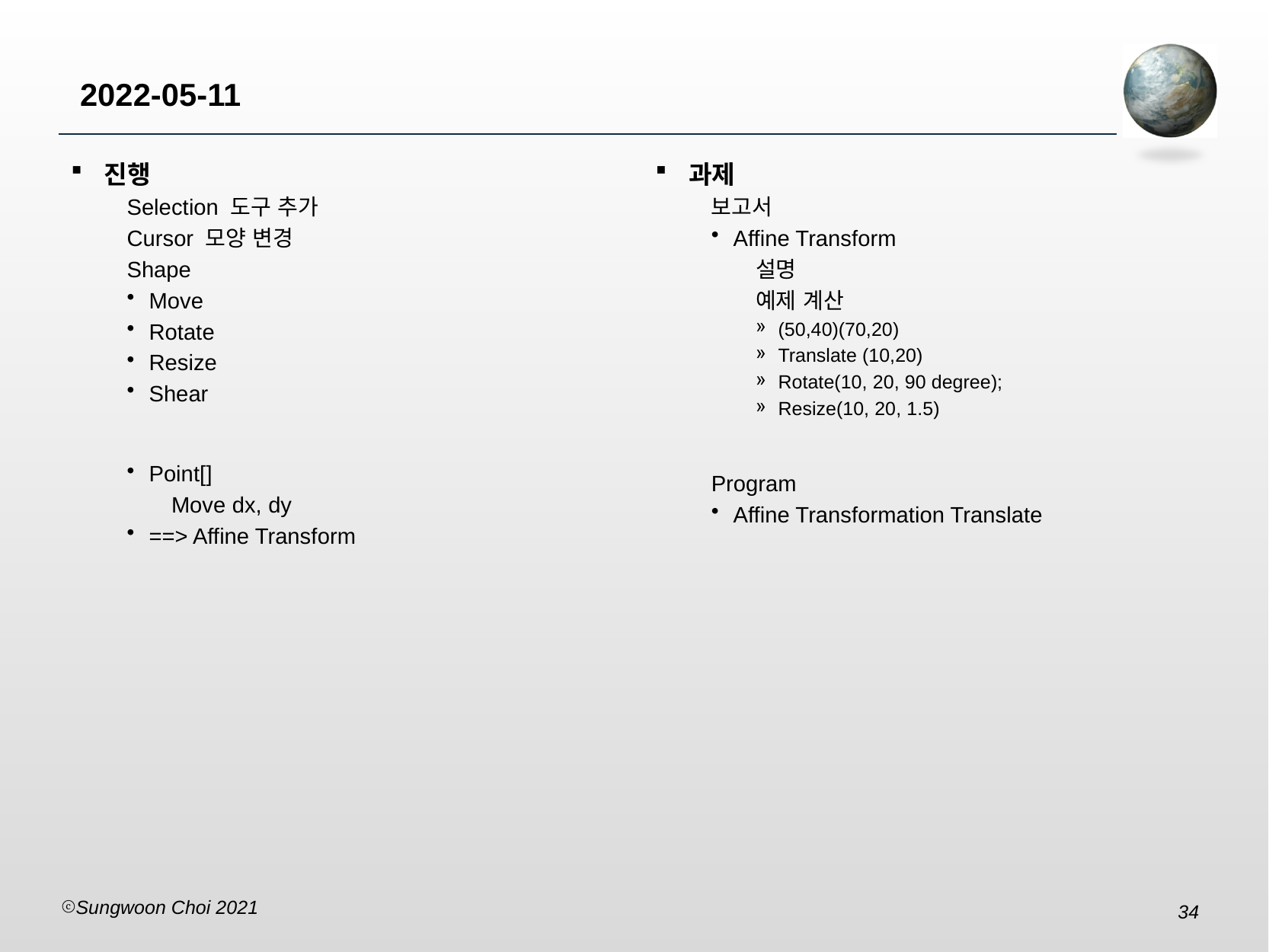

# 2022-05-11
진행
Selection 도구 추가
Cursor 모양 변경
Shape
Move
Rotate
Resize
Shear

Point[]
Move dx, dy
==> Affine Transform

과제
보고서
Affine Transform
설명
예제 계산
(50,40)(70,20)
Translate (10,20)
Rotate(10, 20, 90 degree);
Resize(10, 20, 1.5)

Program
Affine Transformation Translate

Sungwoon Choi 2021
34